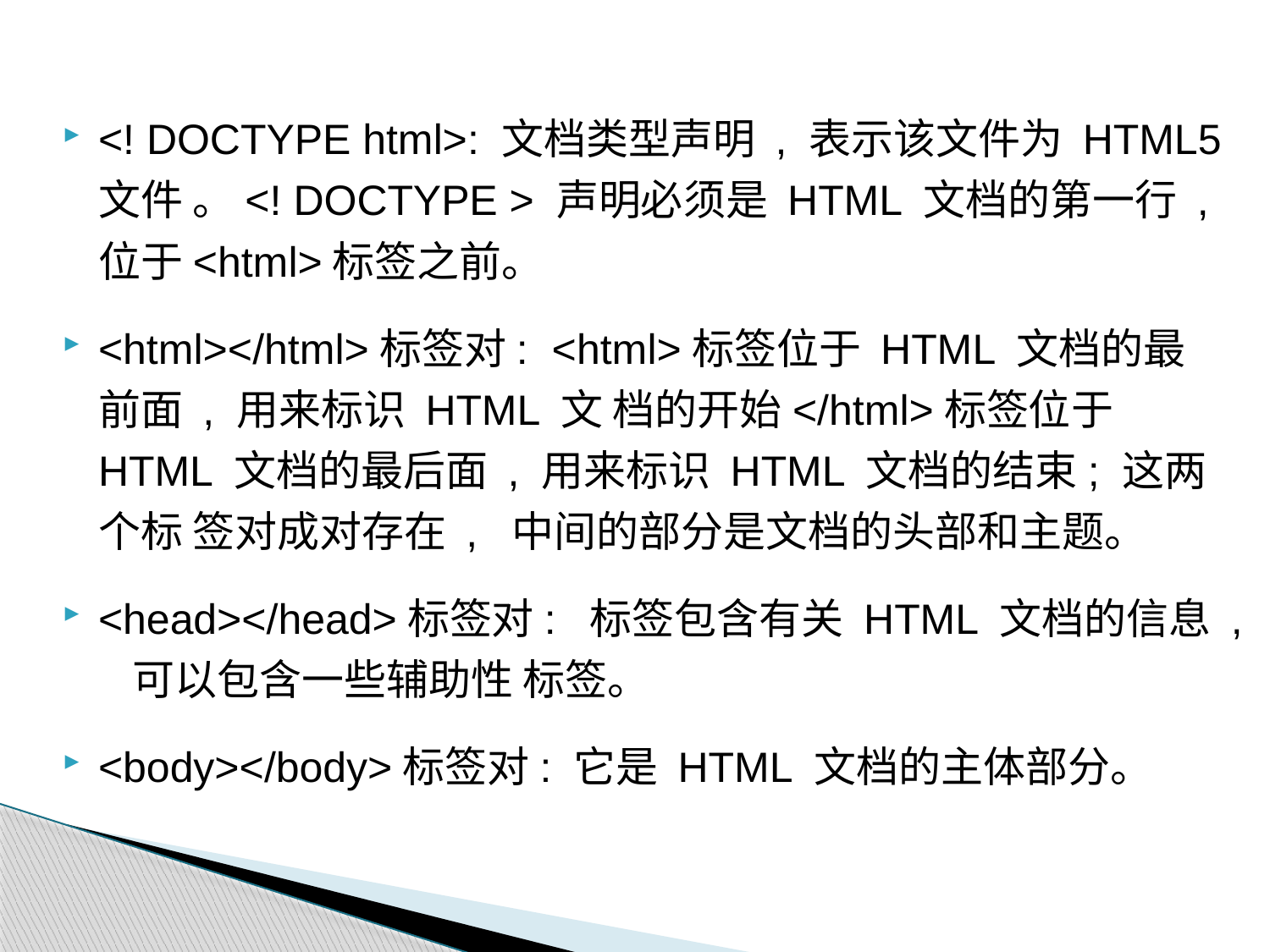

<! DOCTYPE html>: 文档类型声明 , 表示该文件为 HTML5 文件 。<! DOCTYPE > 声明必须是 HTML 文档的第一行 , 位于<html>标签之前。
<html></html>标签对:  <html>标签位于 HTML 文档的最前面 , 用来标识 HTML 文 档的开始</html>标签位于 HTML 文档的最后面 , 用来标识 HTML 文档的结束; 这两个标 签对成对存在 ,  中间的部分是文档的头部和主题。
<head></head>标签对:  标签包含有关 HTML 文档的信息 ,  可以包含一些辅助性 标签。
<body></body>标签对: 它是 HTML 文档的主体部分。